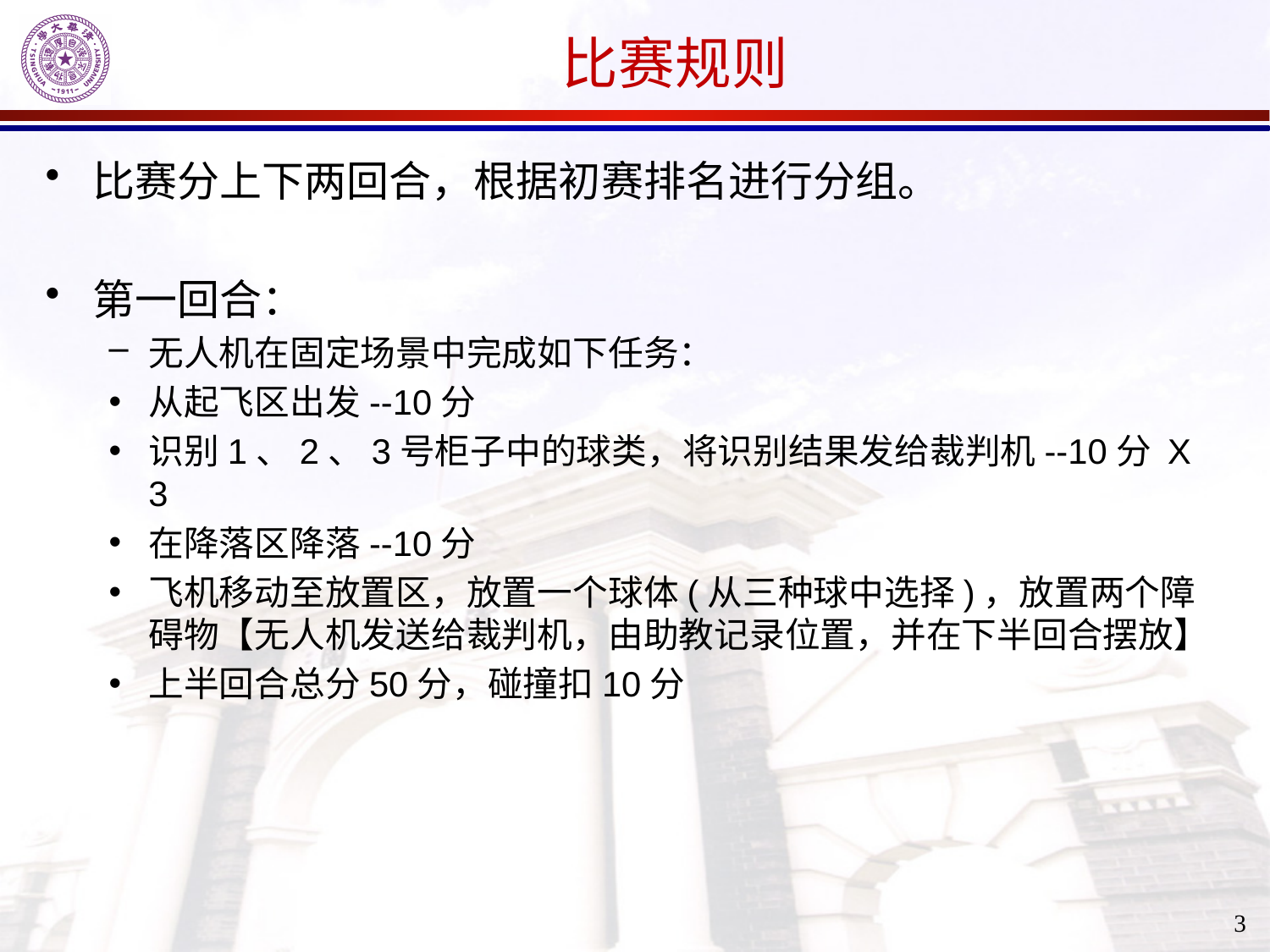

# 比赛规则
比赛分上下两回合，根据初赛排名进行分组。

第一回合：
无人机在固定场景中完成如下任务：
从起飞区出发--10分
识别1、2、3号柜子中的球类，将识别结果发给裁判机--10分 X 3
在降落区降落--10分
飞机移动至放置区，放置一个球体(从三种球中选择)，放置两个障碍物【无人机发送给裁判机，由助教记录位置，并在下半回合摆放】
上半回合总分50分，碰撞扣10分

3